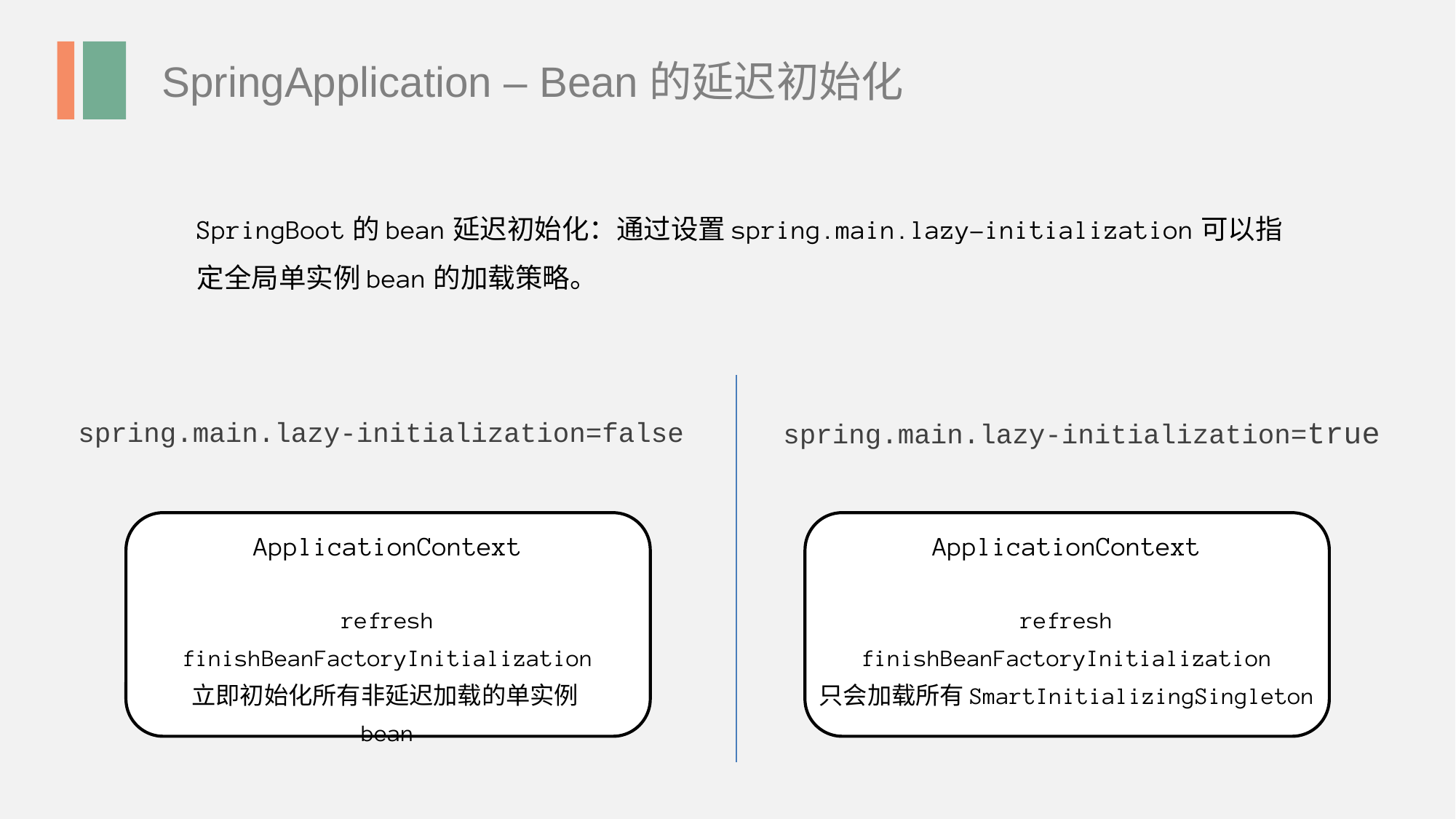

SpringApplication – Bean的延迟初始化
SpringBoot的bean延迟初始化：通过设置spring.main.lazy-initialization可以指定全局单实例bean的加载策略。
spring.main.lazy-initialization=true
spring.main.lazy-initialization=false
ApplicationContext
ApplicationContext
refresh
finishBeanFactoryInitialization
立即初始化所有非延迟加载的单实例bean
refresh
finishBeanFactoryInitialization
只会加载所有SmartInitializingSingleton